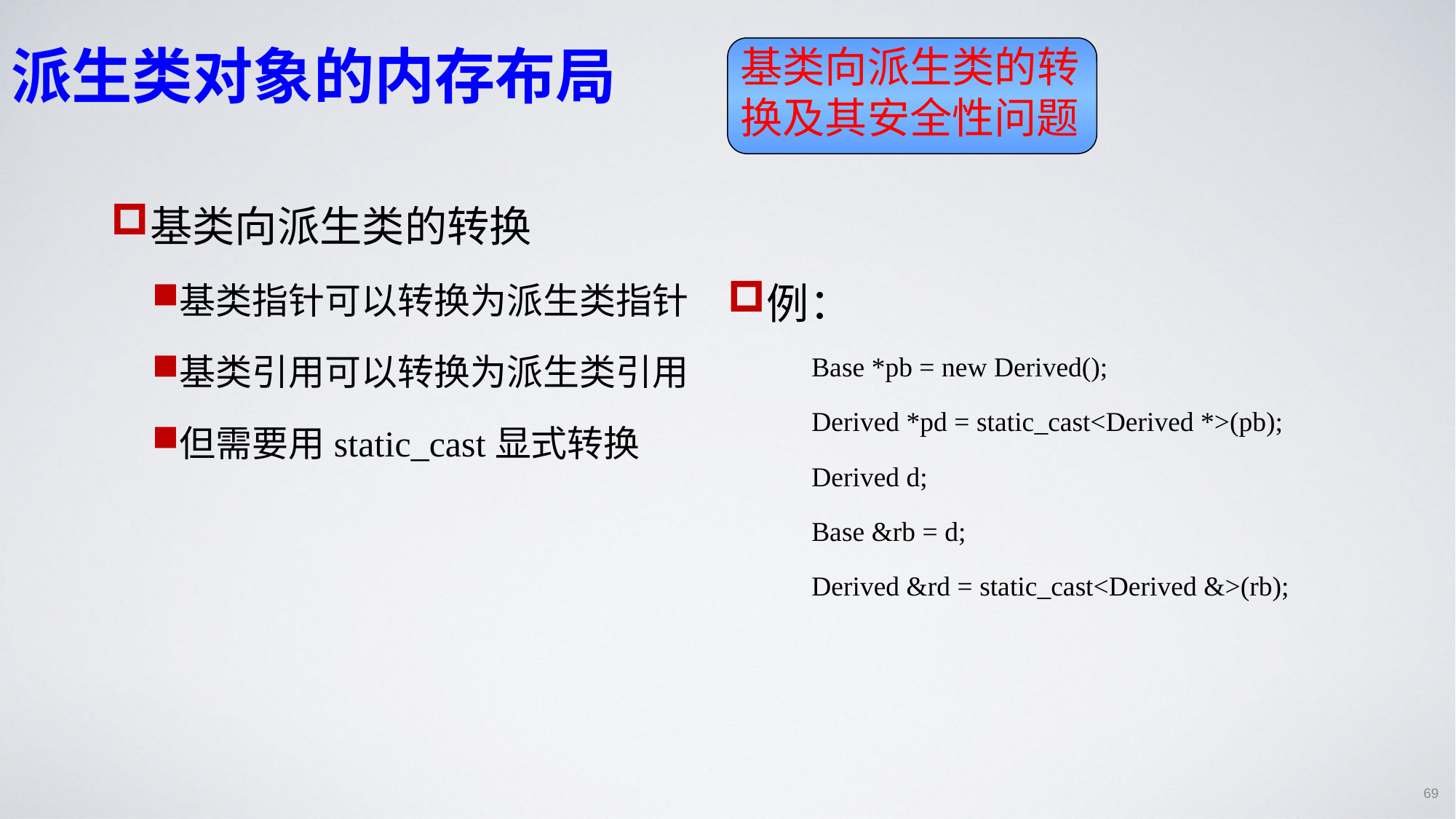

# 派生类对象的内存布局
基类向派生类的转换及其安全性问题

基类向派生类的转换
基类指针可以转换为派生类指针
基类引用可以转换为派生类引用
但需要用static_cast显式转换

例：
Base *pb = new Derived();
Derived *pd = static_cast<Derived *>(pb);
Derived d;
Base &rb = d;
Derived &rd = static_cast<Derived &>(rb);

69